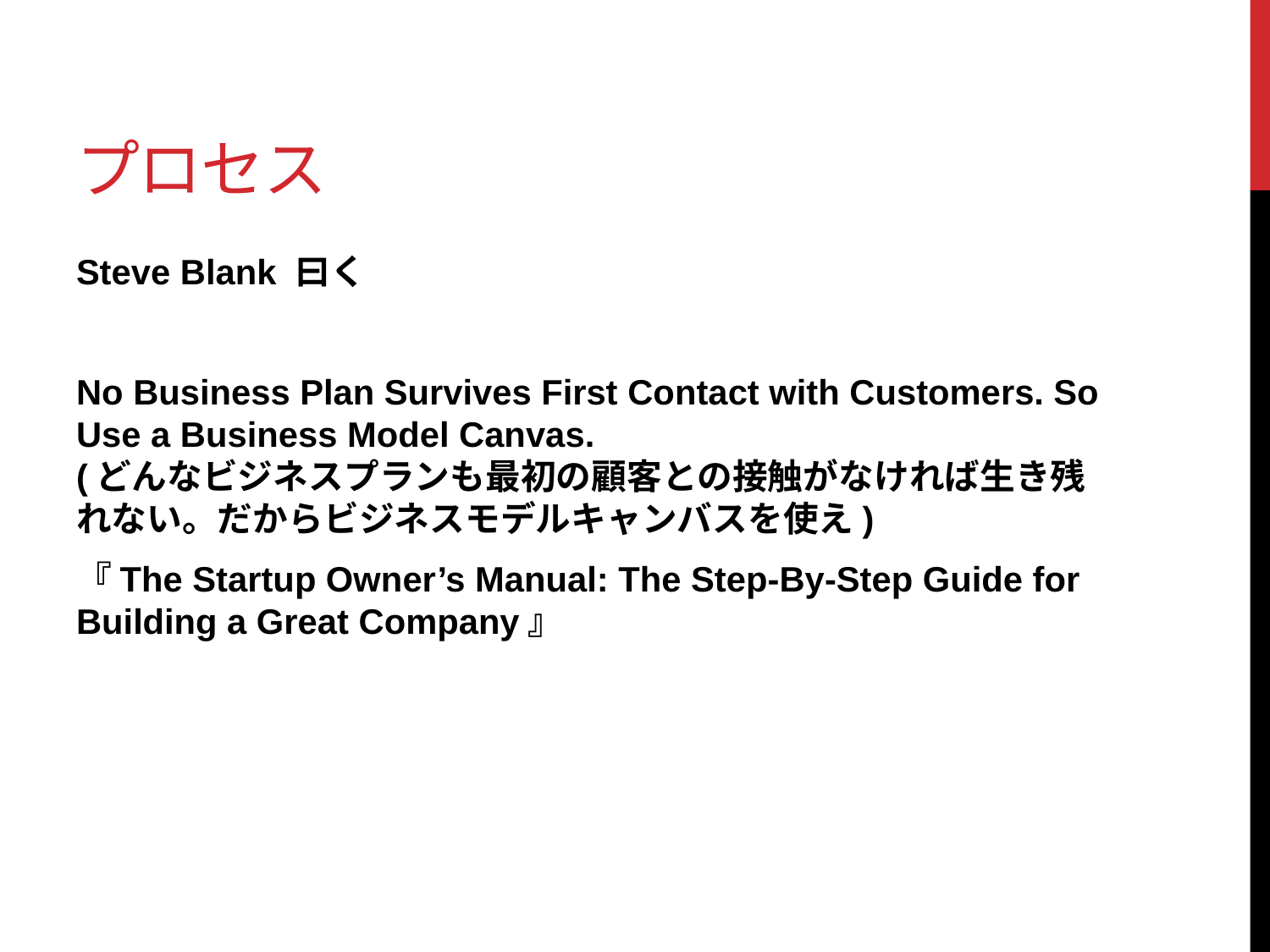

# プロセス
Steve Blank 曰く

No Business Plan Survives First Contact with Customers. So Use a Business Model Canvas.
(どんなビジネスプランも最初の顧客との接触がなければ生き残れない。だからビジネスモデルキャンバスを使え)
『The Startup Owner’s Manual: The Step-By-Step Guide for Building a Great Company』